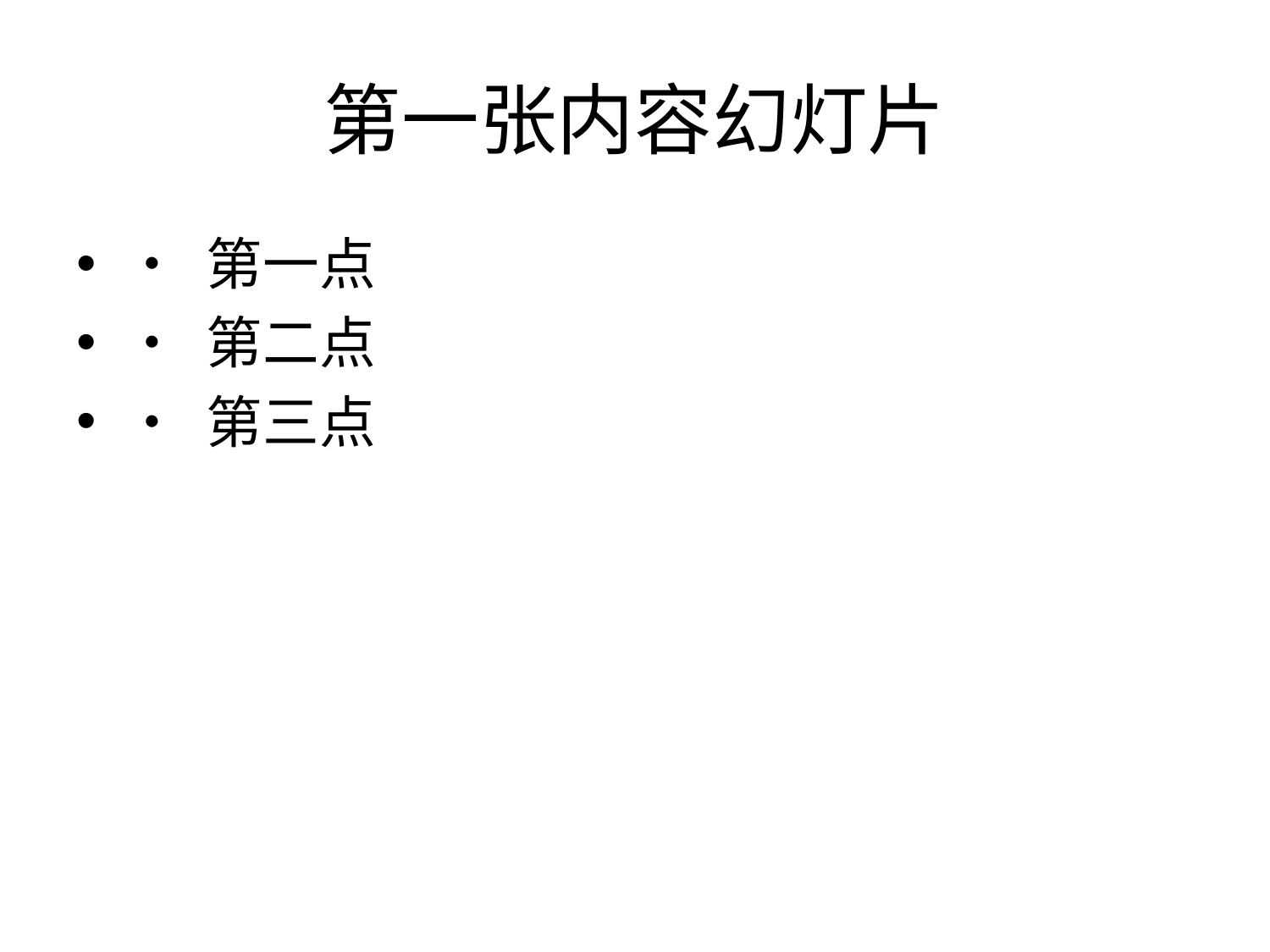

# 第一张内容幻灯片
• 第一点
• 第二点
• 第三点